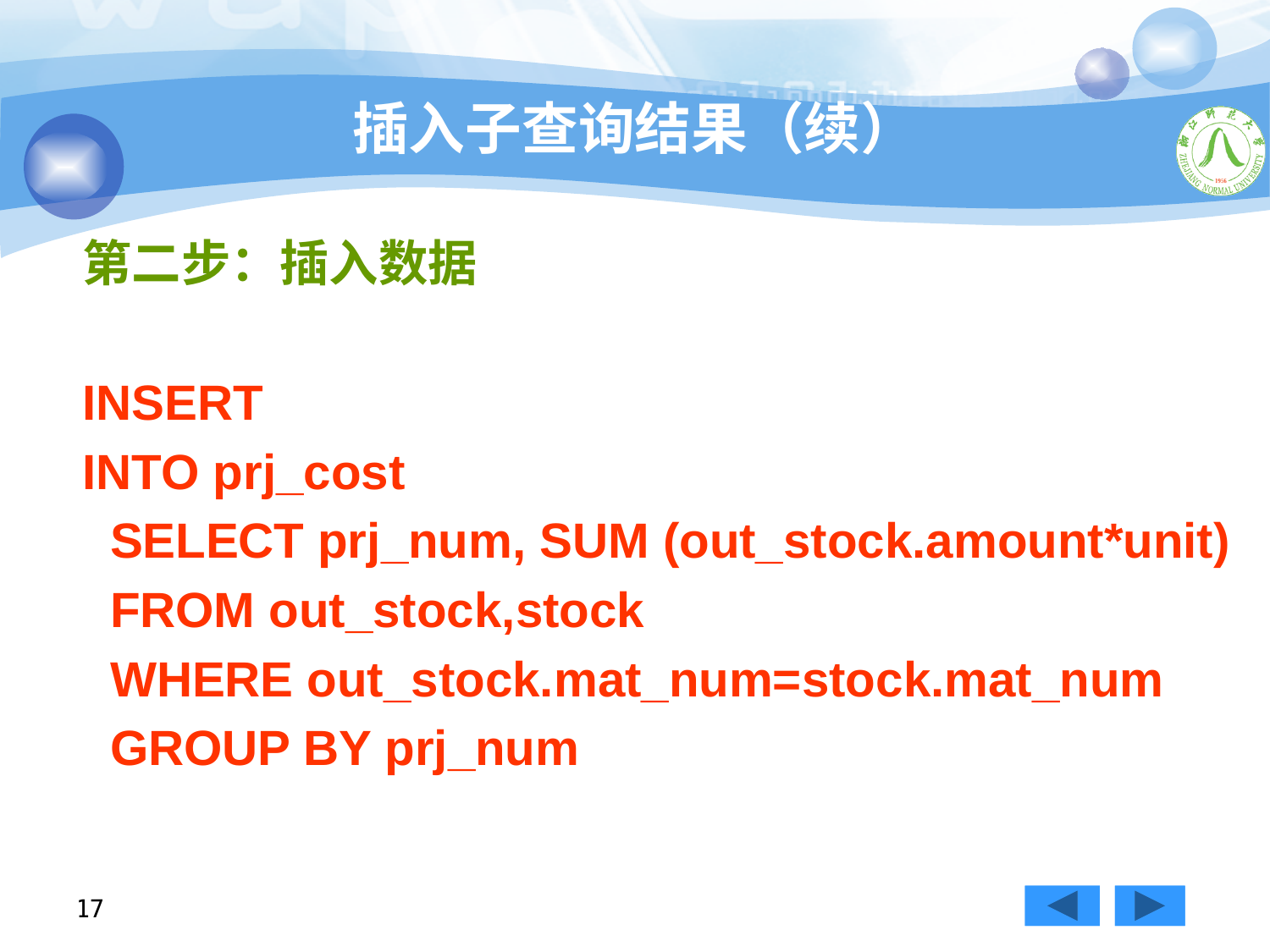

# 插入子查询结果（续）
第二步：插入数据

INSERT
INTO prj_cost
  SELECT prj_num, SUM (out_stock.amount*unit)
  FROM out_stock,stock
  WHERE out_stock.mat_num=stock.mat_num
  GROUP BY prj_num
17